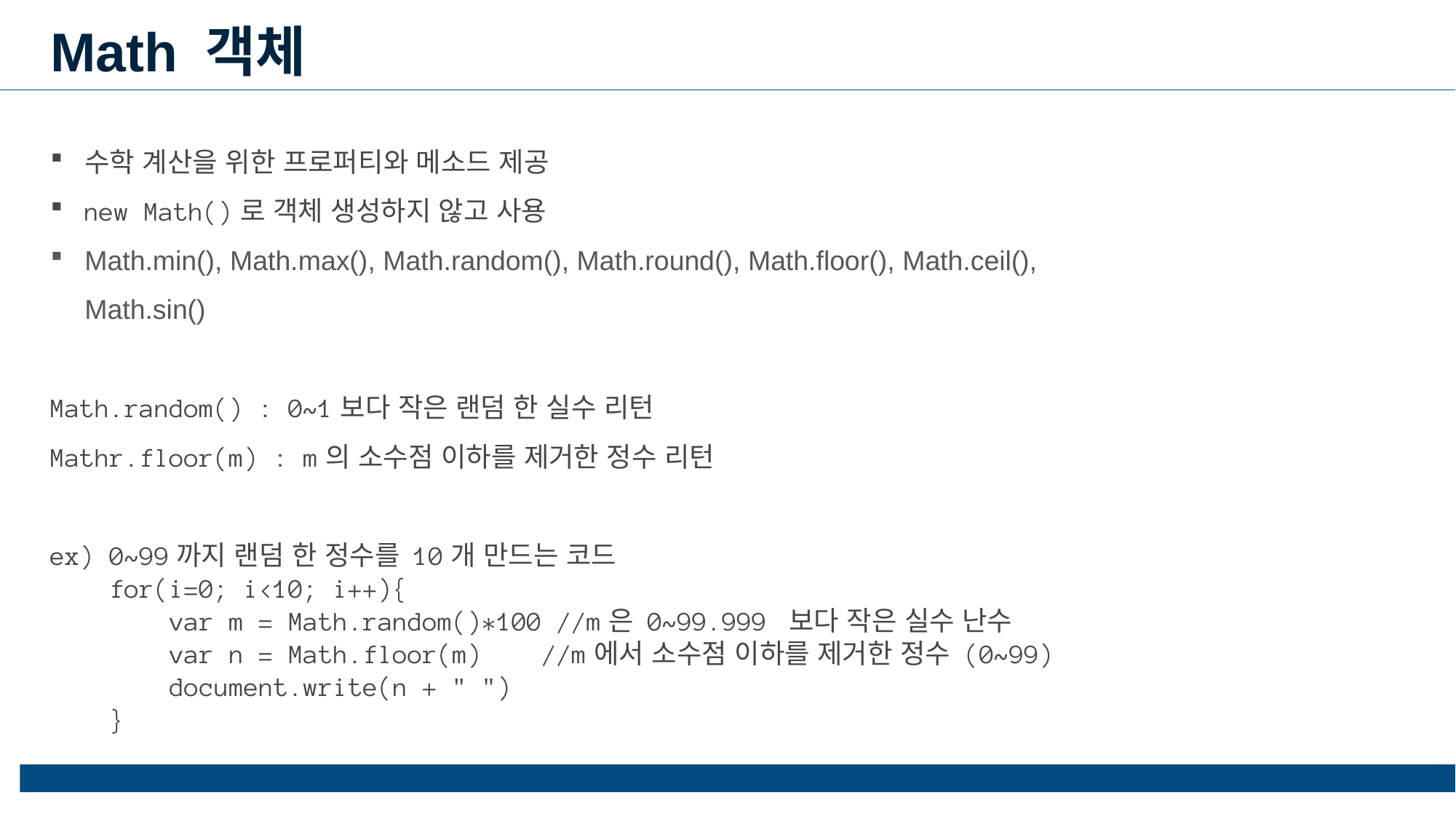

Math 객체
수학 계산을 위한 프로퍼티와 메소드 제공
new Math()로 객체 생성하지 않고 사용
Math.min(), Math.max(), Math.random(), Math.round(), Math.floor(), Math.ceil(), Math.sin()
Math.random() : 0~1보다 작은 랜덤 한 실수 리턴
Mathr.floor(m) : m의 소수점 이하를 제거한 정수 리턴
ex) 0~99까지 랜덤 한 정수를 10개 만드는 코드
    for(i=0; i<10; i++){
        var m = Math.random()*100 //m은 0~99.999 보다 작은 실수 난수
        var n = Math.floor(m)    //m에서 소수점 이하를 제거한 정수 (0~99)
        document.write(n + " ")
    }